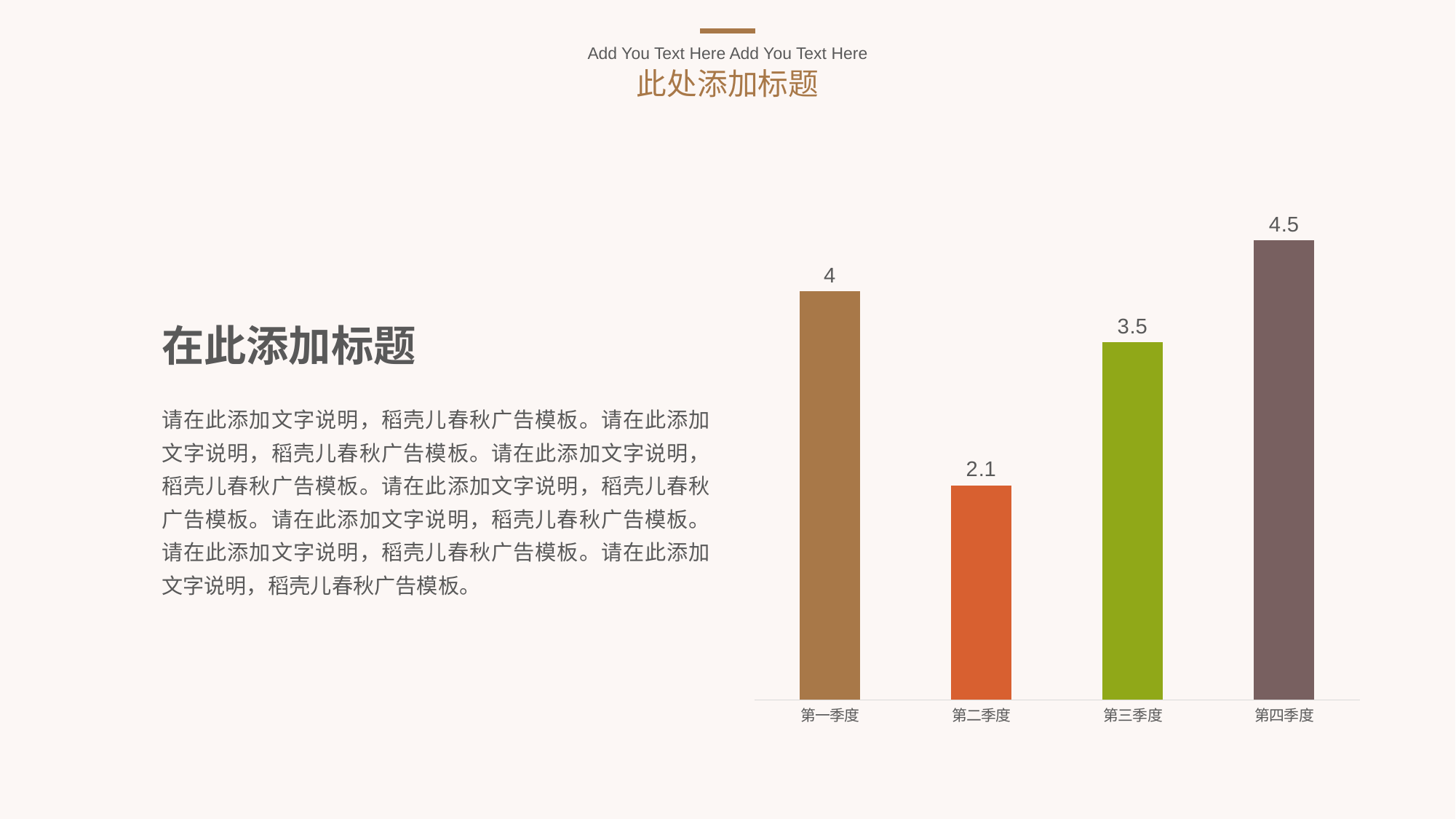

Add You Text Here Add You Text Here
此处添加标题

### Chart

| Category | 系列 1 |
|---|---|
| 第一季度 | 4.0 |
| 第二季度 | 2.1 |
| 第三季度 | 3.5 |
| 第四季度 | 4.5 |
在此添加标题
请在此添加文字说明，稻壳儿春秋广告模板。请在此添加文字说明，稻壳儿春秋广告模板。请在此添加文字说明，稻壳儿春秋广告模板。请在此添加文字说明，稻壳儿春秋广告模板。请在此添加文字说明，稻壳儿春秋广告模板。请在此添加文字说明，稻壳儿春秋广告模板。请在此添加文字说明，稻壳儿春秋广告模板。